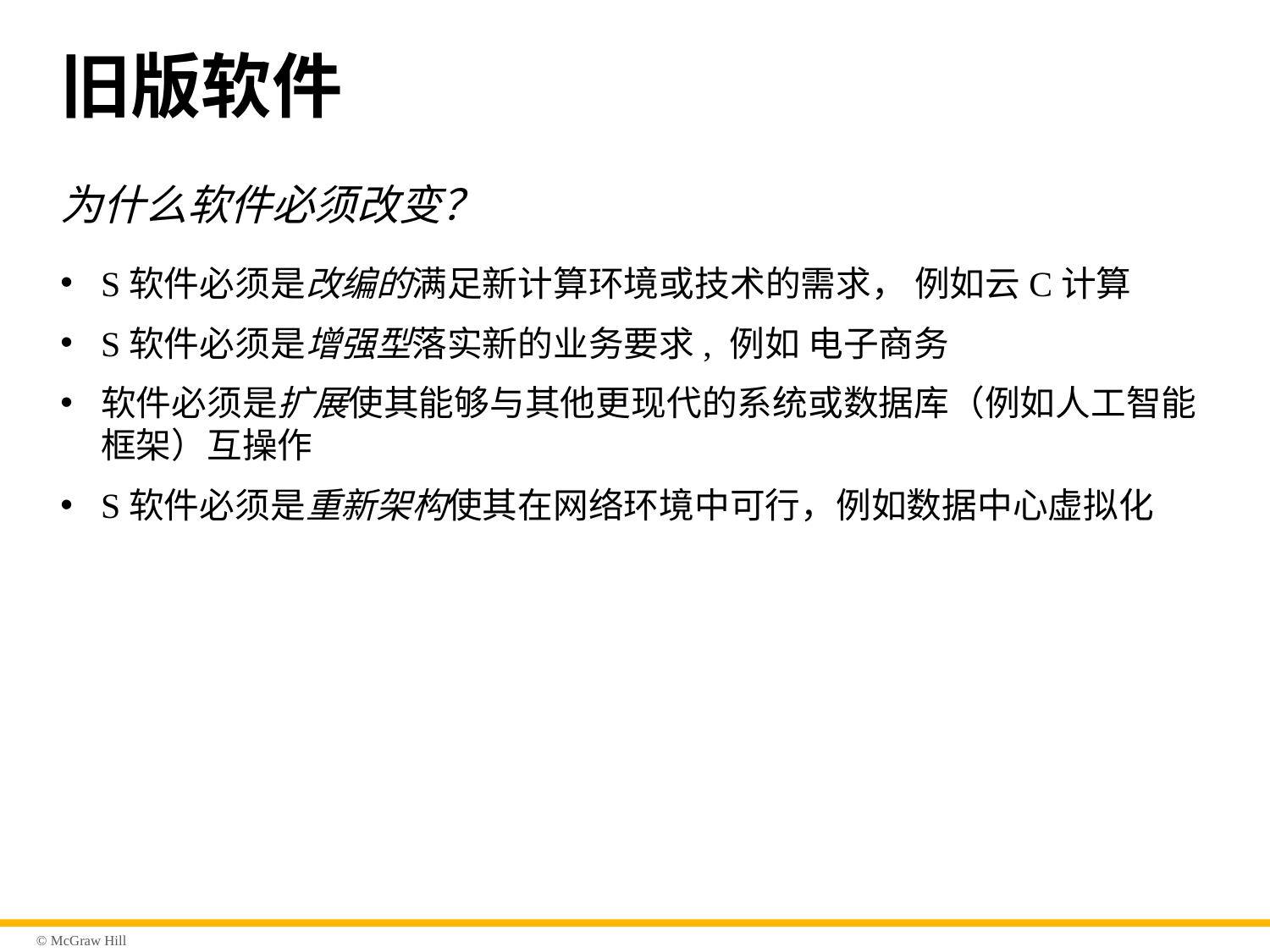

# 旧版软件
为什么软件必须改变？
S软件必须是改编的满足新计算环境或技术的需求， 例如云C计算
S软件必须是增强型落实新的业务要求, 例如 电子商务
软件必须是扩展使其能够与其他更现代的系统或数据库（例如人工智能框架）互操作
S软件必须是重新架构使其在网络环境中可行，例如数据中心虚拟化
8